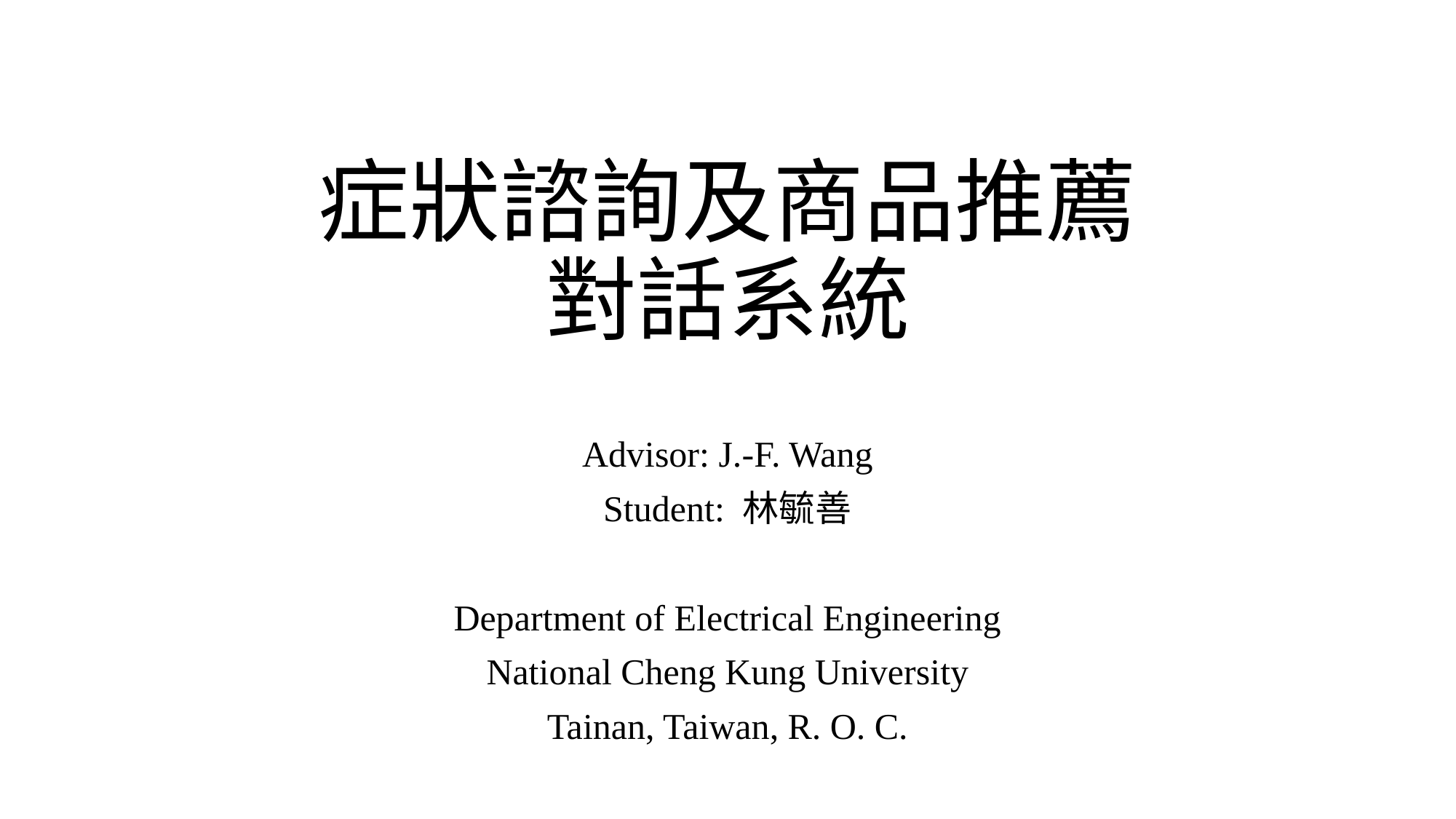

# 症狀諮詢及商品推薦 對話系統
Advisor: J.-F. Wang
Student: 林毓善

Department of Electrical Engineering
National Cheng Kung University
Tainan, Taiwan, R. O. C.